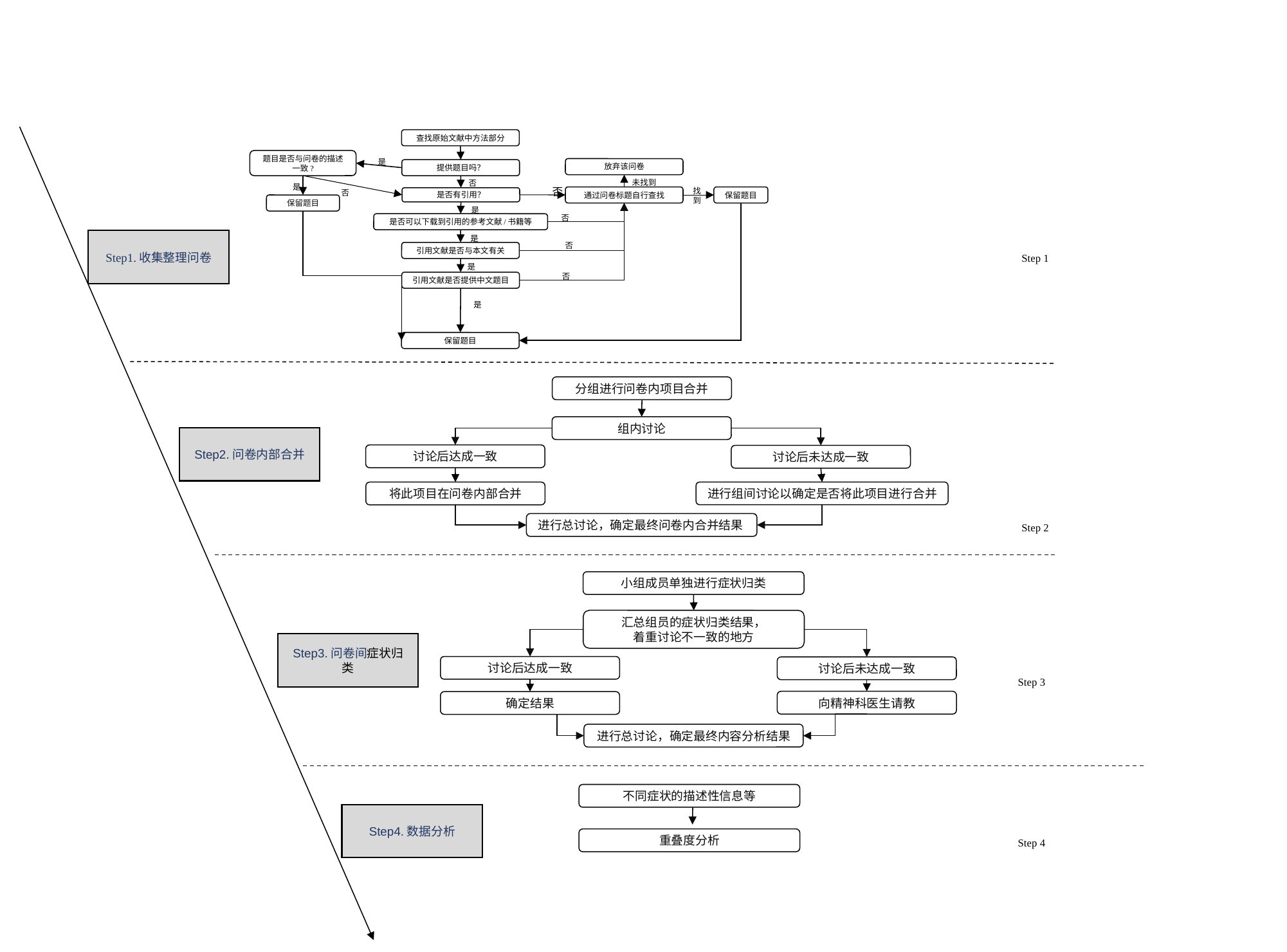

查找原始文献中方法部分
题目是否与问卷的描述一致?
是
提供题目吗？
否
是
是否有引用？
保留题目
否
否
通过问卷标题自行查找
未找到
放弃该问卷
找到
保留题目
是否可以下载到引用的参考文献/书籍等
是
否
是
引用文献是否与本文有关
是
否
引用文献是否提供中文题目
是
保留题目
否
Step1.收集整理问卷
Step 1
分组进行问卷内项目合并
组内讨论
讨论后达成一致
讨论后未达成一致
进行组间讨论以确定是否将此项目进行合并
将此项目在问卷内部合并
进行总讨论，确定最终问卷内合并结果
Step2.问卷内部合并
Step 2
小组成员单独进行症状归类
汇总组员的症状归类结果，
着重讨论不一致的地方
讨论后达成一致
讨论后未达成一致
确定结果
进行总讨论，确定最终内容分析结果
向精神科医生请教
Step3.问卷间症状归类
Step 3
不同症状的描述性信息等
Step4.数据分析
重叠度分析
Step 4